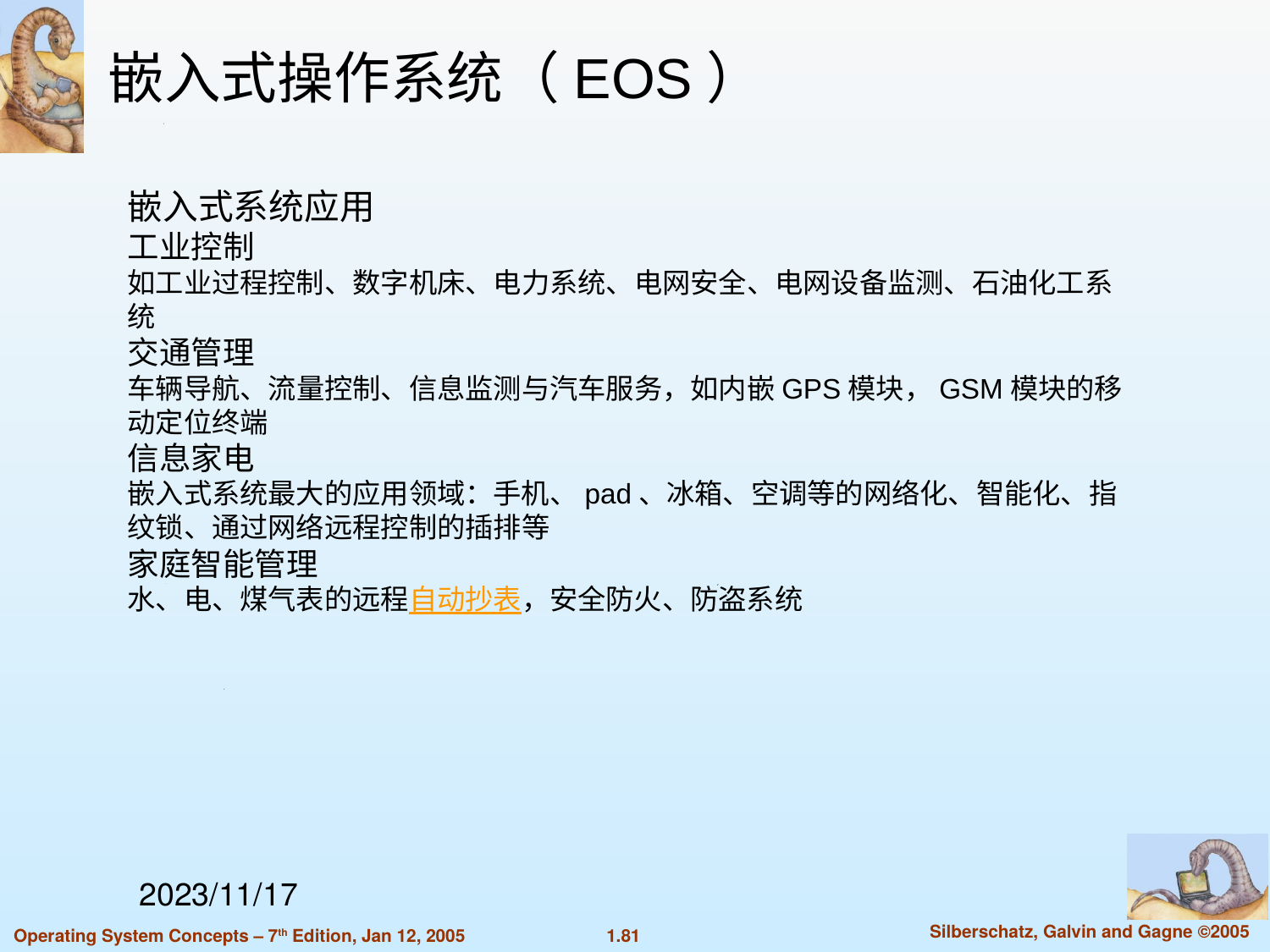

嵌入式操作系统（EOS）
嵌入式系统应用
工业控制
如工业过程控制、数字机床、电力系统、电网安全、电网设备监测、石油化工系统
交通管理
车辆导航、流量控制、信息监测与汽车服务，如内嵌GPS模块，GSM模块的移动定位终端
信息家电
嵌入式系统最大的应用领域：手机、pad、冰箱、空调等的网络化、智能化、指纹锁、通过网络远程控制的插排等
家庭智能管理
水、电、煤气表的远程自动抄表，安全防火、防盗系统

2023/11/17